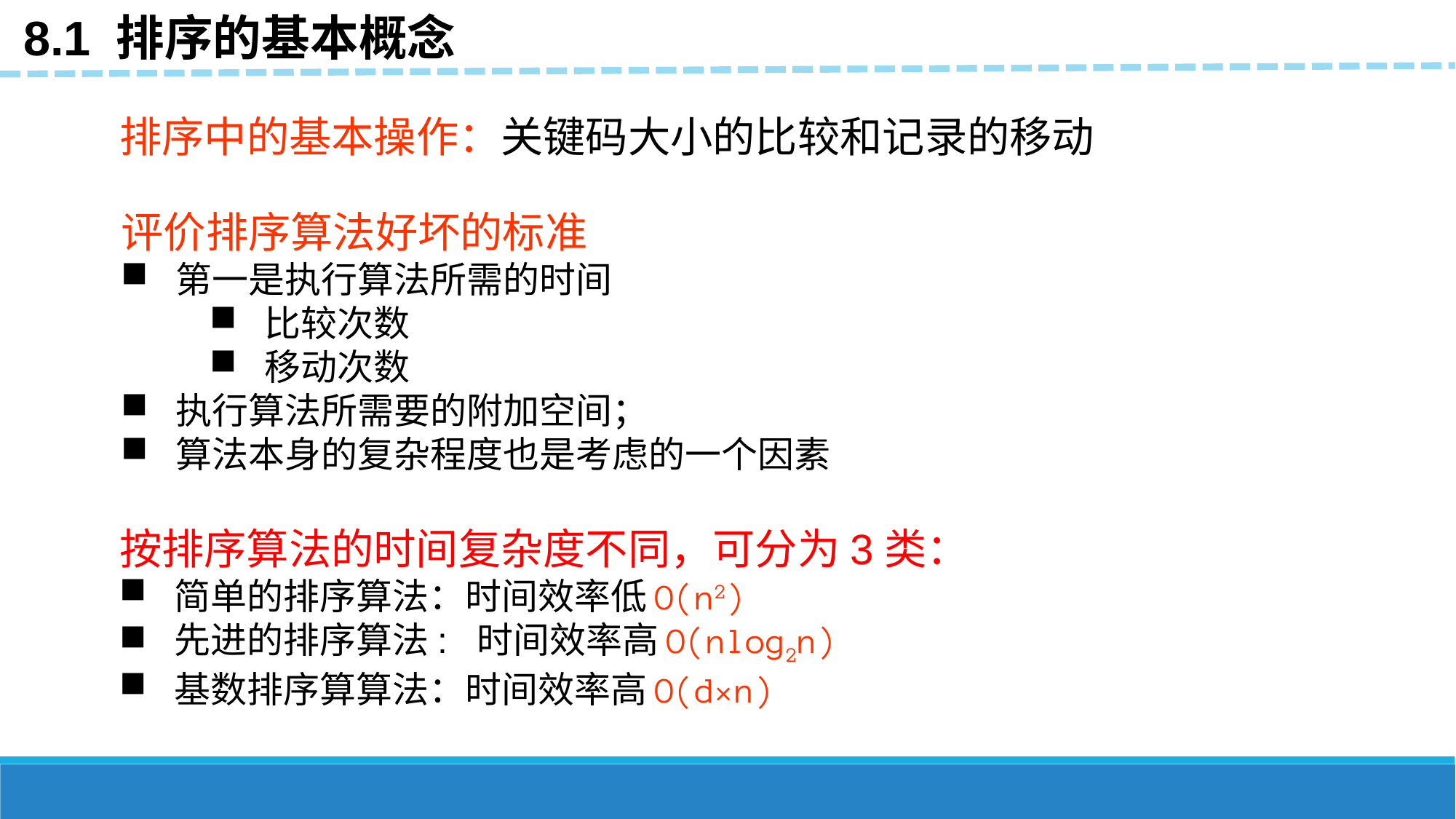

8.1 排序的基本概念
排序中的基本操作：关键码大小的比较和记录的移动
评价排序算法好坏的标准
第一是执行算法所需的时间
比较次数
移动次数
执行算法所需要的附加空间；
算法本身的复杂程度也是考虑的一个因素
按排序算法的时间复杂度不同，可分为3类：
简单的排序算法：时间效率低O(n2)
先进的排序算法:  时间效率高O(nlog2n)
基数排序算算法：时间效率高O(d×n)